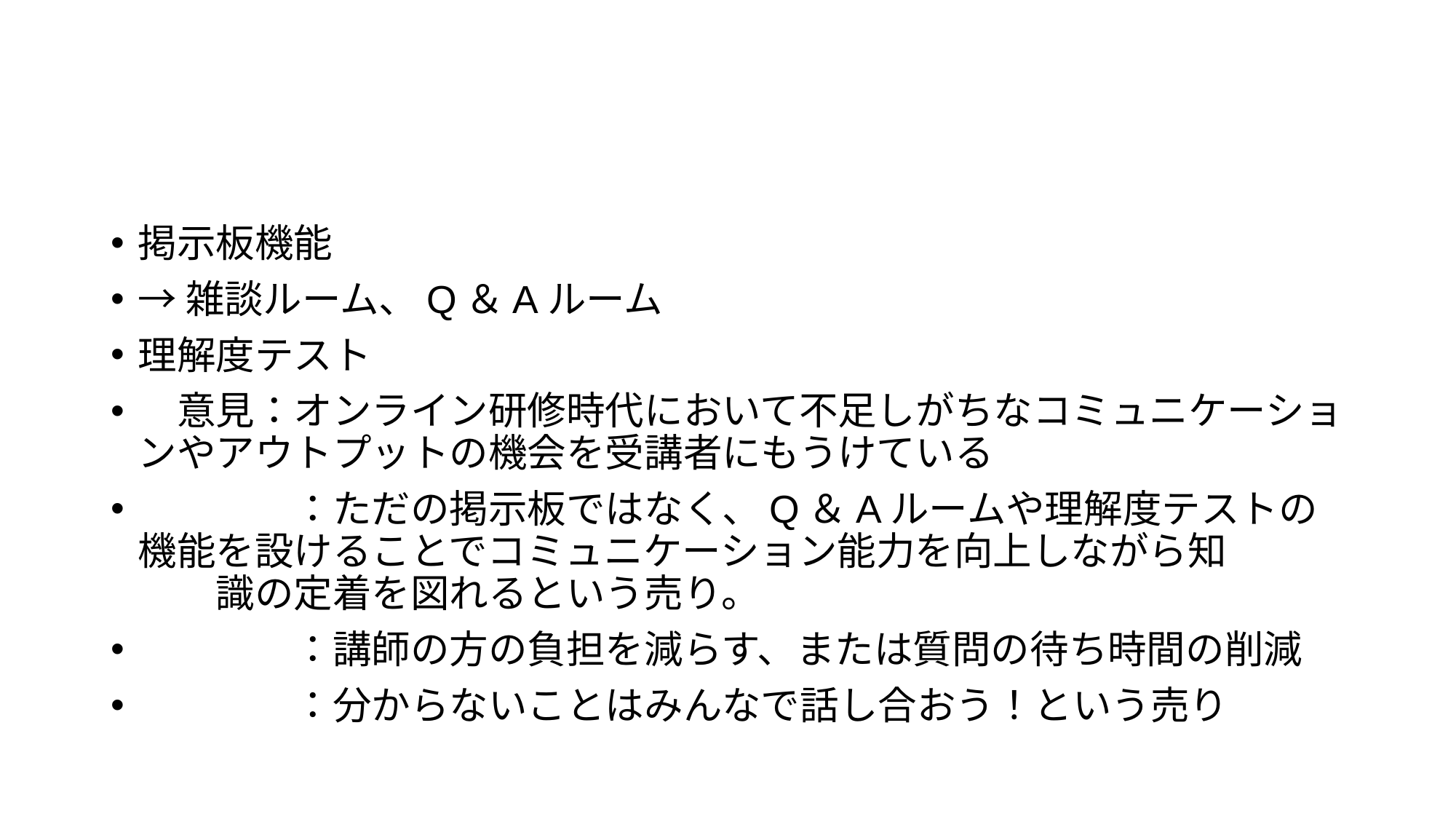

#
掲示板機能
→雑談ルーム、Q＆Aルーム
理解度テスト
　意見：オンライン研修時代において不足しがちなコミュニケーションやアウトプットの機会を受講者にもうけている
　　　　：ただの掲示板ではなく、Q＆Aルームや理解度テストの機能を設けることでコミュニケーション能力を向上しながら知　　　　　識の定着を図れるという売り。
　　　　：講師の方の負担を減らす、または質問の待ち時間の削減
　　　　：分からないことはみんなで話し合おう！という売り